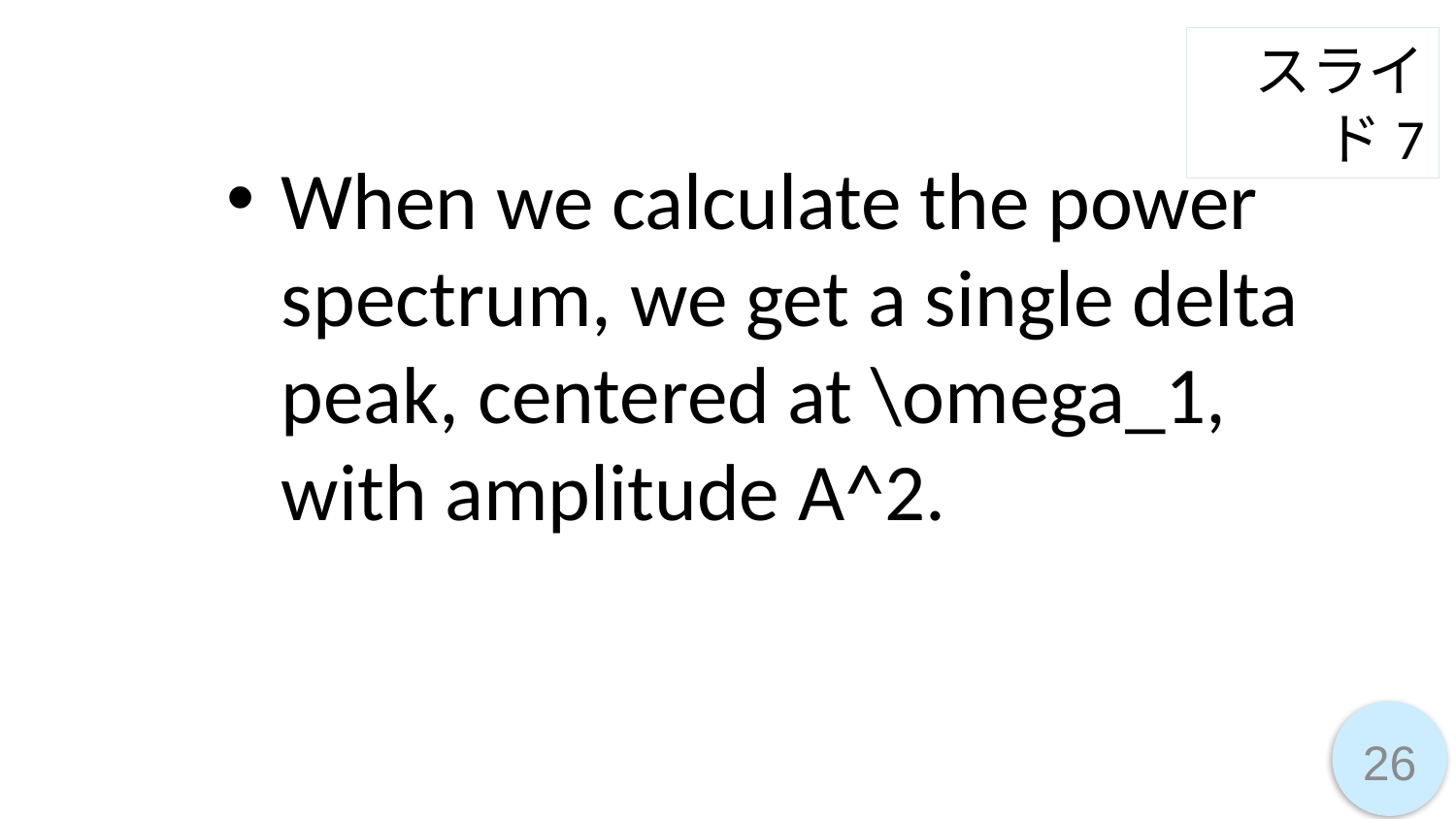

スライド7
When we calculate the power spectrum, we get a single delta peak, centered at \omega_1, with amplitude A^2.
26